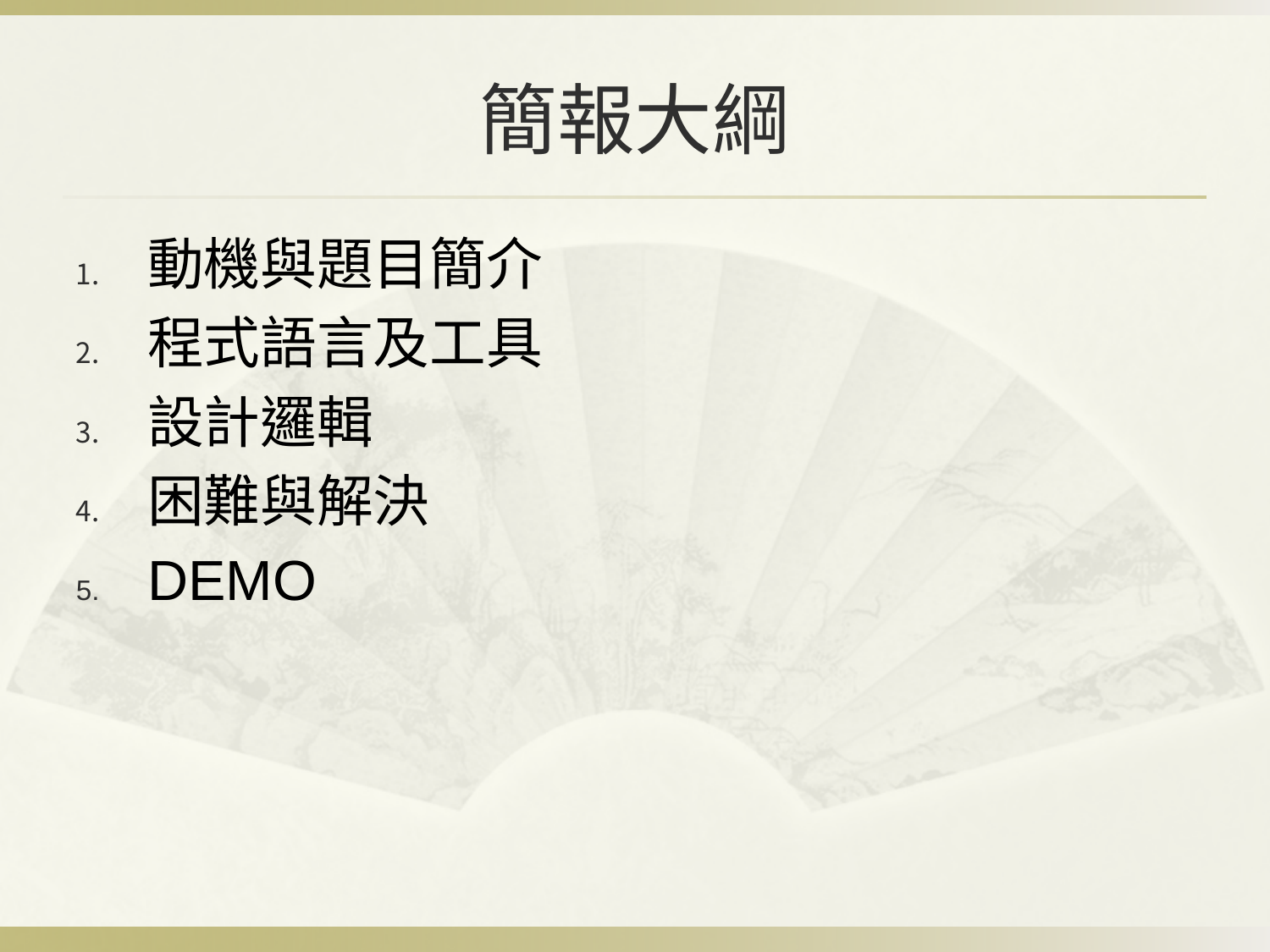

# 簡報大綱
動機與題目簡介
程式語言及工具
設計邏輯
困難與解決
DEMO